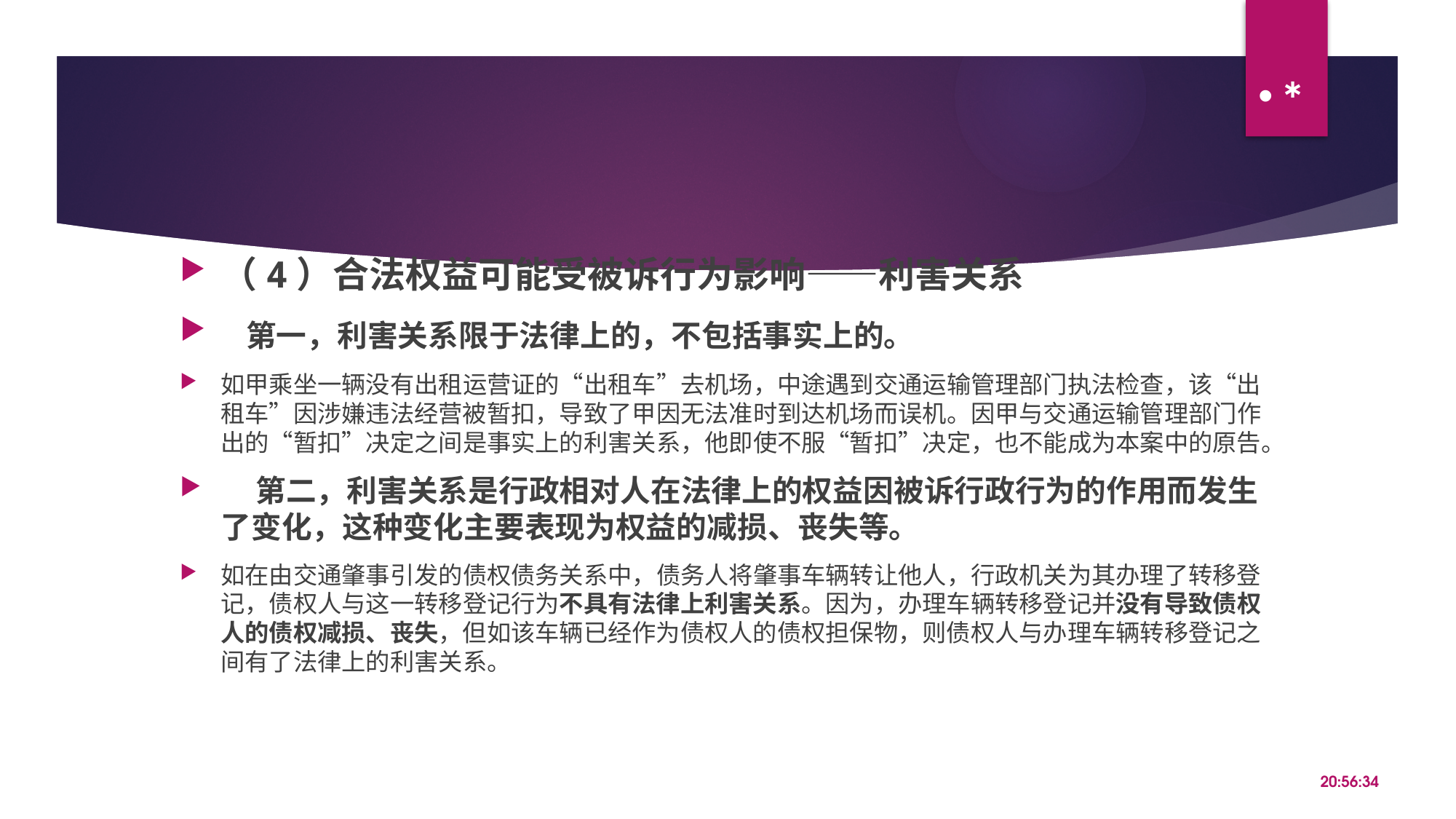

*
#
（4）合法权益可能受被诉行为影响——利害关系
  第一，利害关系限于法律上的，不包括事实上的。
如甲乘坐一辆没有出租运营证的“出租车”去机场，中途遇到交通运输管理部门执法检查，该“出租车”因涉嫌违法经营被暂扣，导致了甲因无法准时到达机场而误机。因甲与交通运输管理部门作出的“暂扣”决定之间是事实上的利害关系，他即使不服“暂扣”决定，也不能成为本案中的原告。
    第二，利害关系是行政相对人在法律上的权益因被诉行政行为的作用而发生了变化，这种变化主要表现为权益的减损、丧失等。
如在由交通肇事引发的债权债务关系中，债务人将肇事车辆转让他人，行政机关为其办理了转移登记，债权人与这一转移登记行为不具有法律上利害关系。因为，办理车辆转移登记并没有导致债权人的债权减损、丧失，但如该车辆已经作为债权人的债权担保物，则债权人与办理车辆转移登记之间有了法律上的利害关系。

20:56:34